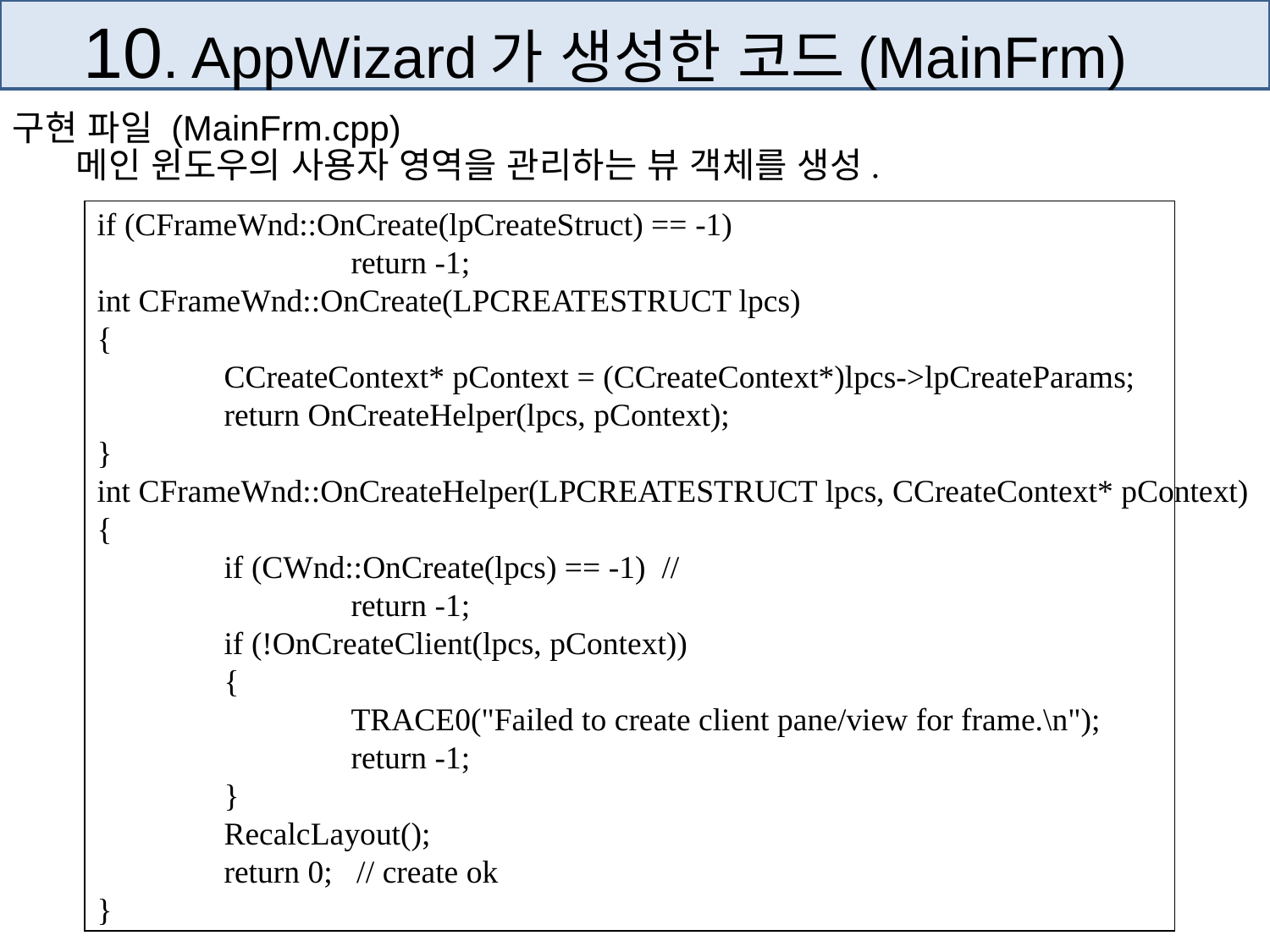

# 10. AppWizard가 생성한 코드(MainFrm)
구현 파일 (MainFrm.cpp)
메인 윈도우의 사용자 영역을 관리하는 뷰 객체를 생성.
if (CFrameWnd::OnCreate(lpCreateStruct) == -1)
		return -1;
int CFrameWnd::OnCreate(LPCREATESTRUCT lpcs)
{
	CCreateContext* pContext = (CCreateContext*)lpcs->lpCreateParams;
	return OnCreateHelper(lpcs, pContext);
}
int CFrameWnd::OnCreateHelper(LPCREATESTRUCT lpcs, CCreateContext* pContext)
{
	if (CWnd::OnCreate(lpcs) == -1)  //
		return -1;
	if (!OnCreateClient(lpcs, pContext))
	{
		TRACE0("Failed to create client pane/view for frame.\n");
		return -1;
	}
	RecalcLayout();
	return 0;   // create ok
}